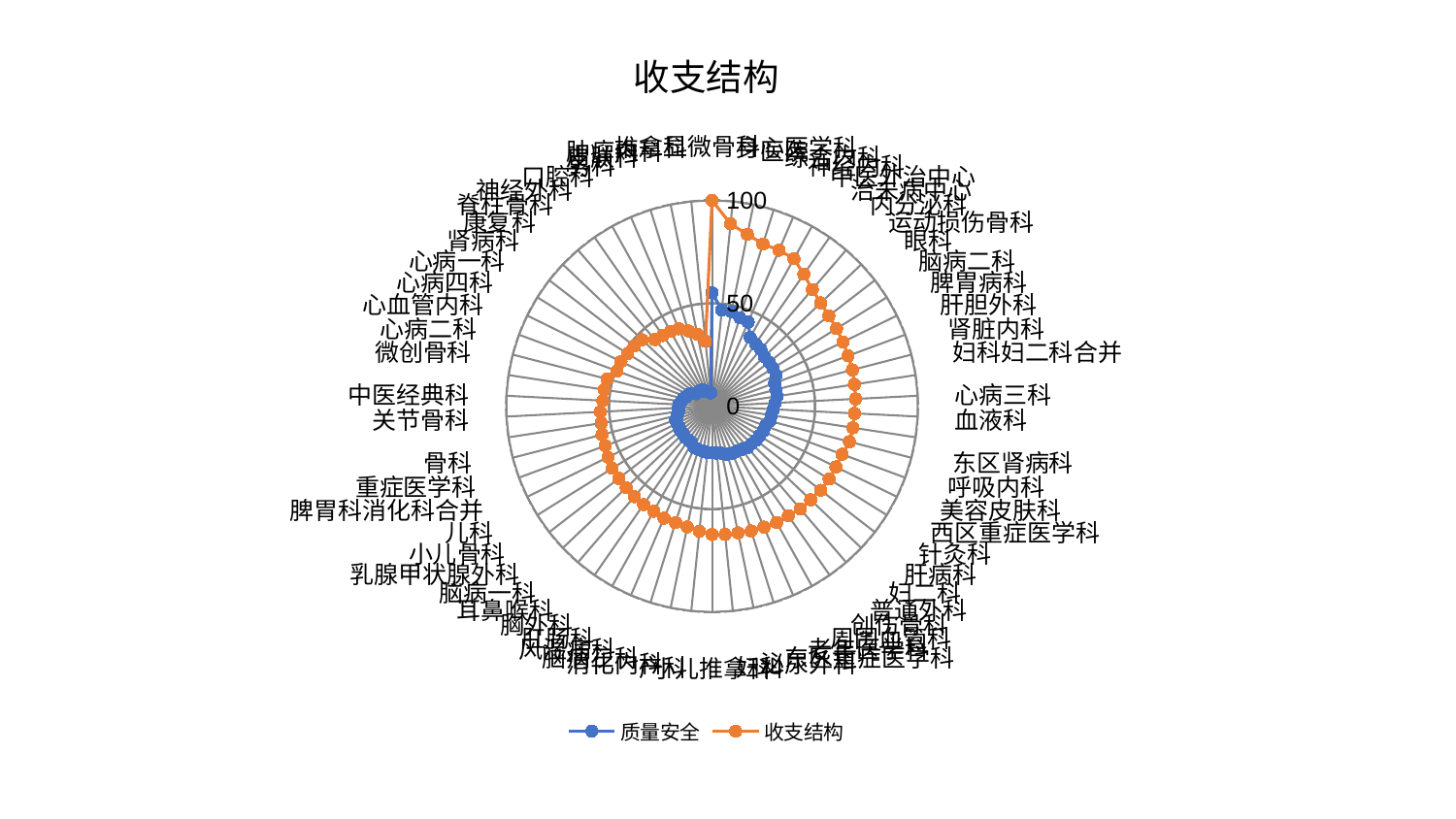

### Chart: 收支结构

| Category | 质量安全 | 收支结构 |
|---|---|---|
| 显微骨科 | 55.068298777389714 | 100.0 |
| 身心医学科 | 47.01930229800948 | 89.04071275067695 |
| 医院 | 46.94668190340059 | 85.23960594047163 |
| 综合内科 | 45.07041549045101 | 82.60736028301628 |
| 神经内科 | 44.476004901613344 | 82.50658570630259 |
| 中医外治中心 | 38.23667614481771 | 81.95772027032227 |
| 治未病中心 | 36.898751168272334 | 78.06618226390778 |
| 内分泌科 | 36.39623577875992 | 74.76655992100592 |
| 运动损伤骨科 | 35.03167563152726 | 72.85504866433321 |
| 眼科 | 34.9683091311708 | 71.75127443105278 |
| 脑病二科 | 34.865349876159854 | 71.27177839492617 |
| 脾胃病科 | 34.6328684202378 | 70.85819690810936 |
| 肝胆外科 | 32.456553035194204 | 70.43379805771607 |
| 肾脏内科 | 32.00449610592035 | 70.39914892950556 |
| 妇科妇二科合并 | 31.877608784630688 | 69.94952733310623 |
| 心病三科 | 30.768115298323416 | 69.81881483192981 |
| 血液科 | 29.78498903612306 | 69.27813164073612 |
| 东区肾病科 | 29.16228441109859 | 69.16915837622352 |
| 呼吸内科 | 29.02673535501548 | 68.95915656631885 |
| 美容皮肤科 | 27.640321464474066 | 67.37414739469834 |
| 西区重症医学科 | 27.61521869877737 | 67.02198168640376 |
| 针灸科 | 27.085467159391946 | 66.99383791347651 |
| 肝病科 | 27.032889361067397 | 66.75519813655687 |
| 妇二科 | 26.522805142759232 | 66.05870964290185 |
| 普通外科 | 26.517959109617532 | 65.75739567229171 |
| 创伤骨科 | 25.53605211076821 | 64.8690669502647 |
| 周围血管科 | 24.980085522289166 | 64.68914552886673 |
| 老年医学科 | 24.901895853734324 | 63.9715754476313 |
| 东区重症医学科 | 24.499201299813784 | 63.5157012656142 |
| 泌尿外科 | 23.395499916373073 | 62.838872733103706 |
| 妇科 | 22.93129134684303 | 62.60511066464087 |
| 小儿推拿科 | 22.614603413336162 | 62.35985698179022 |
| 产科 | 22.55390872602854 | 61.12237408443456 |
| 消化内科 | 22.285716377136147 | 59.90324983692183 |
| 脑病三科 | 22.072445854228242 | 59.2612420200778 |
| 风湿病科 | 21.91364689246343 | 59.1862116248995 |
| 肛肠科 | 20.337543323677867 | 58.37937565599917 |
| 胸外科 | 20.109213151793536 | 58.19764731757373 |
| 耳鼻喉科 | 19.98307872871858 | 57.96176997362245 |
| 脑病一科 | 19.485596241427267 | 57.4982594411533 |
| 乳腺甲状腺外科 | 19.405911774636255 | 57.32031995574737 |
| 小儿骨科 | 18.978427196068104 | 57.15237435024652 |
| 儿科 | 18.896631885553123 | 56.326098513938014 |
| 脾胃科消化科合并 | 18.854807192405698 | 55.2851035080978 |
| 重症医学科 | 17.485667201247185 | 55.210158322105706 |
| 骨科 | 16.520713066980978 | 54.45195812233643 |
| 关节骨科 | 16.308298377102595 | 54.35842430242985 |
| 中医经典科 | 16.202304658008508 | 53.17096189891153 |
| 微创骨科 | 15.076172605775275 | 53.05827391269104 |
| 心病二科 | 14.519596943843998 | 52.75932361492173 |
| 心血管内科 | 13.388281674476863 | 49.30788401589847 |
| 心病四科 | 12.805637803869349 | 49.29891523765014 |
| 心病一科 | 11.817775645240319 | 48.31845774644422 |
| 肾病科 | 9.8350007806657 | 47.79780391726713 |
| 康复科 | 9.71084228113997 | 46.841285577497636 |
| 脊柱骨科 | 9.693170128090124 | 42.653276990177716 |
| 神经外科 | 9.43598866774509 | 41.81119385579093 |
| 口腔科 | 8.985550165897498 | 41.55176195037345 |
| 男科 | 7.644373915984071 | 40.97464065220491 |
| 皮肤科 | 7.405861078276169 | 38.36187841015871 |
| 肿瘤内科 | 7.11609414934679 | 35.6649941062646 |
| 推拿科 | 6.449558131179515 | 31.702777928633918 |
71